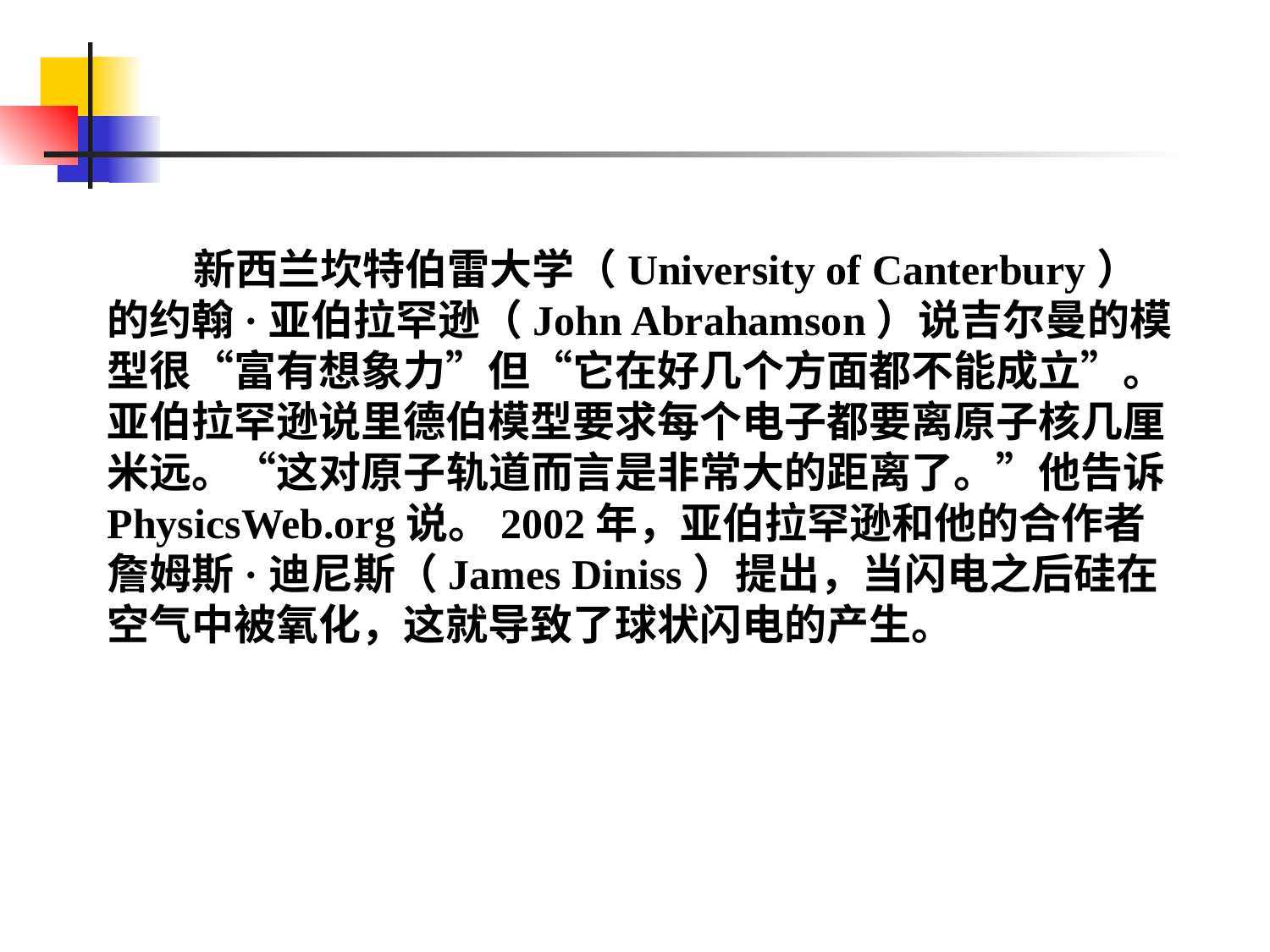

新西兰坎特伯雷大学（University of Canterbury）的约翰·亚伯拉罕逊（John Abrahamson）说吉尔曼的模型很“富有想象力”但“它在好几个方面都不能成立”。亚伯拉罕逊说里德伯模型要求每个电子都要离原子核几厘米远。“这对原子轨道而言是非常大的距离了。”他告诉PhysicsWeb.org说。2002年，亚伯拉罕逊和他的合作者詹姆斯·迪尼斯（James Diniss）提出，当闪电之后硅在空气中被氧化，这就导致了球状闪电的产生。